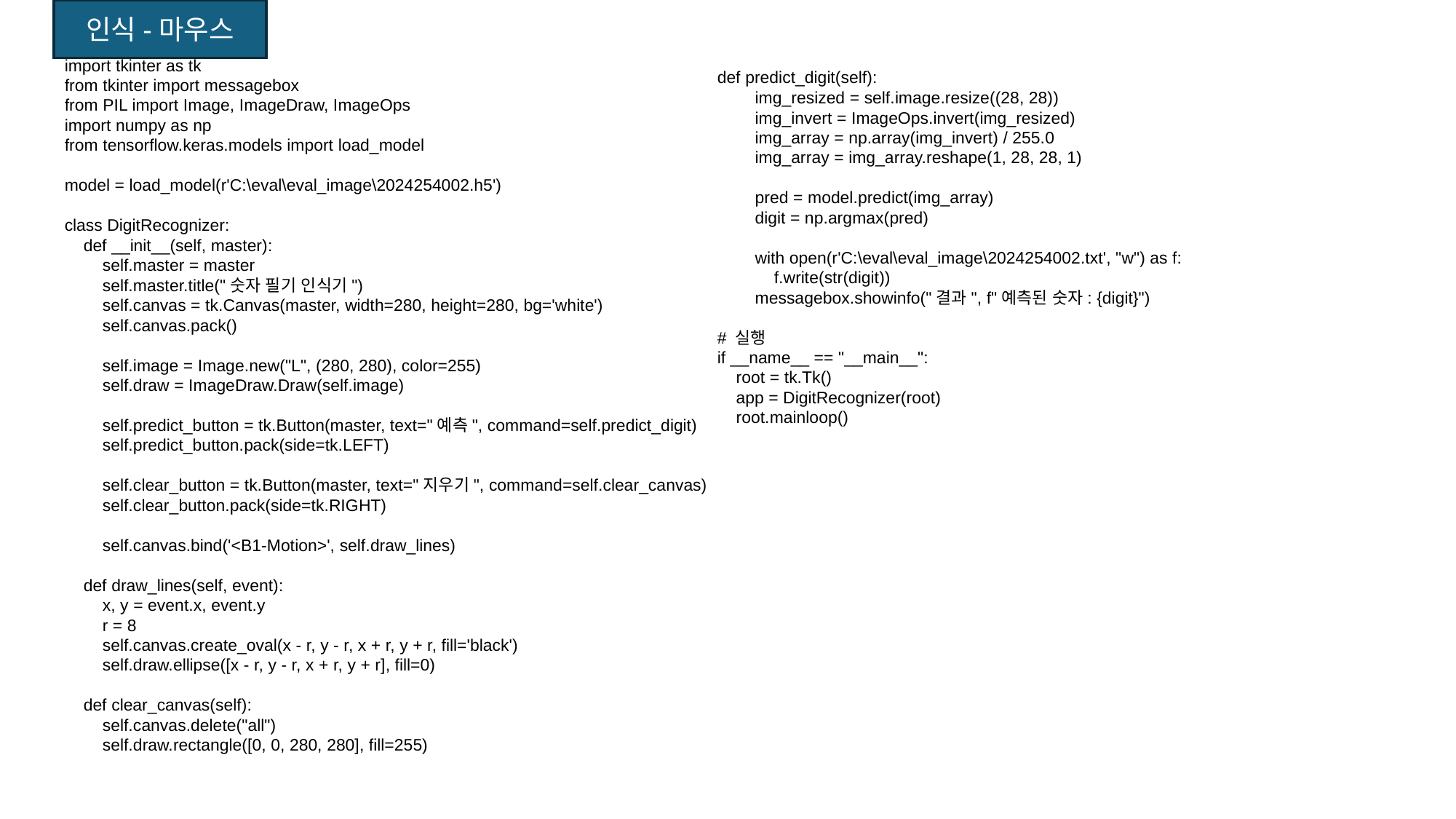

인식-마우스
import tkinter as tk
from tkinter import messagebox
from PIL import Image, ImageDraw, ImageOps
import numpy as np
from tensorflow.keras.models import load_model

model = load_model(r'C:\eval\eval_image\2024254002.h5')

class DigitRecognizer:
    def __init__(self, master):
        self.master = master
        self.master.title("숫자 필기 인식기")
        self.canvas = tk.Canvas(master, width=280, height=280, bg='white')
        self.canvas.pack()

        self.image = Image.new("L", (280, 280), color=255)
        self.draw = ImageDraw.Draw(self.image)

        self.predict_button = tk.Button(master, text="예측", command=self.predict_digit)
        self.predict_button.pack(side=tk.LEFT)

        self.clear_button = tk.Button(master, text="지우기", command=self.clear_canvas)
        self.clear_button.pack(side=tk.RIGHT)

        self.canvas.bind('<B1-Motion>', self.draw_lines)

    def draw_lines(self, event):
        x, y = event.x, event.y
        r = 8
        self.canvas.create_oval(x - r, y - r, x + r, y + r, fill='black')
        self.draw.ellipse([x - r, y - r, x + r, y + r], fill=0)

    def clear_canvas(self):
        self.canvas.delete("all")
        self.draw.rectangle([0, 0, 280, 280], fill=255)

def predict_digit(self):
        img_resized = self.image.resize((28, 28))
        img_invert = ImageOps.invert(img_resized)
        img_array = np.array(img_invert) / 255.0
        img_array = img_array.reshape(1, 28, 28, 1)

        pred = model.predict(img_array)
        digit = np.argmax(pred)

        with open(r'C:\eval\eval_image\2024254002.txt', "w") as f:
            f.write(str(digit))
        messagebox.showinfo("결과", f"예측된 숫자: {digit}")

# 실행
if __name__ == "__main__":
    root = tk.Tk()
    app = DigitRecognizer(root)
    root.mainloop()